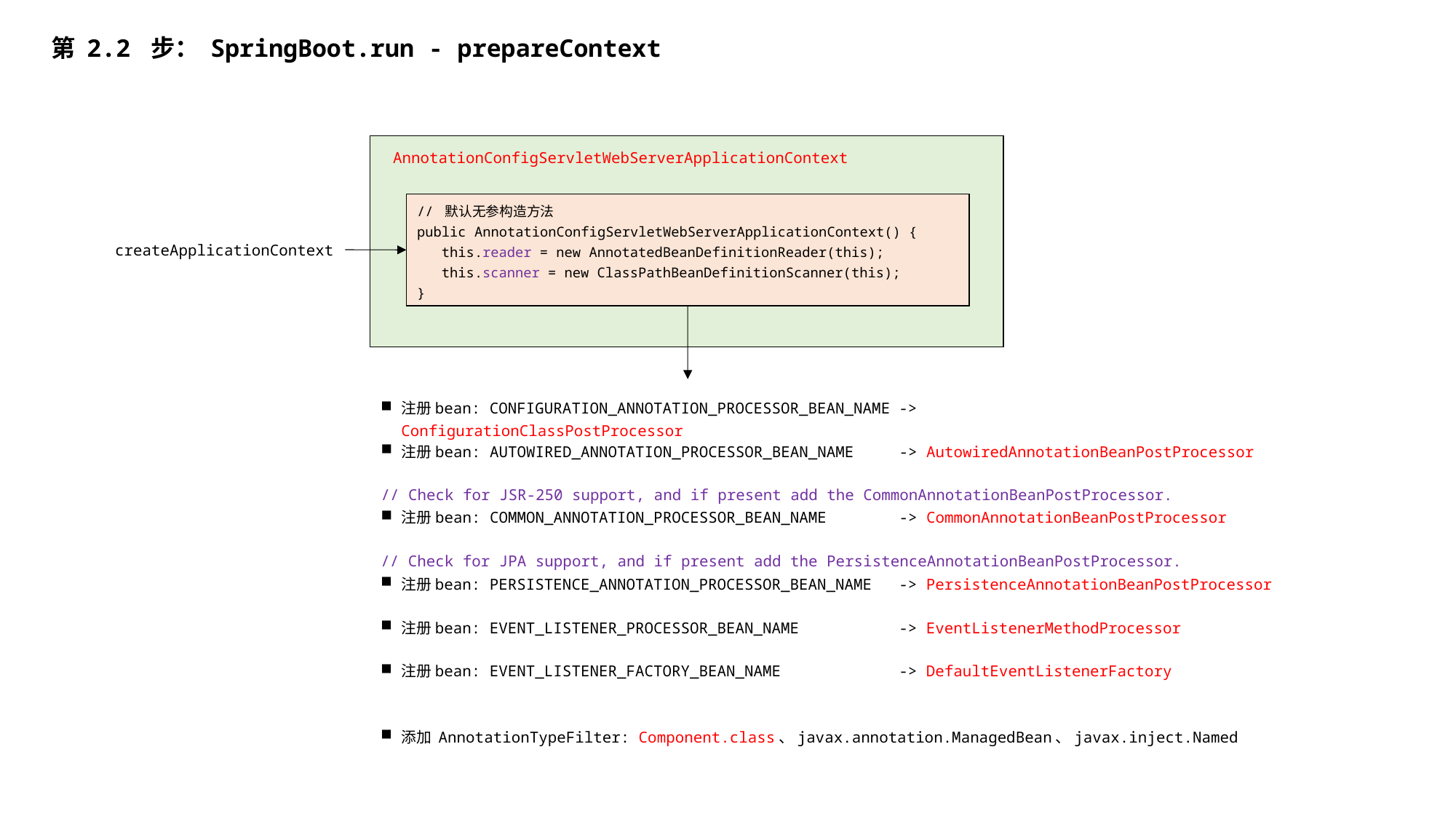

第 2.2 步： SpringBoot.run - prepareContext

AnnotationConfigServletWebServerApplicationContext
// 默认无参构造方法
public AnnotationConfigServletWebServerApplicationContext() {
   this.reader = new AnnotatedBeanDefinitionReader(this);
   this.scanner = new ClassPathBeanDefinitionScanner(this);
}
createApplicationContext
注册bean: CONFIGURATION_ANNOTATION_PROCESSOR_BEAN_NAME -> ConfigurationClassPostProcessor
注册bean: AUTOWIRED_ANNOTATION_PROCESSOR_BEAN_NAME     -> AutowiredAnnotationBeanPostProcessor
// Check for JSR-250 support, and if present add the CommonAnnotationBeanPostProcessor.
注册bean: COMMON_ANNOTATION_PROCESSOR_BEAN_NAME        -> CommonAnnotationBeanPostProcessor
// Check for JPA support, and if present add the PersistenceAnnotationBeanPostProcessor.
注册bean: PERSISTENCE_ANNOTATION_PROCESSOR_BEAN_NAME   -> PersistenceAnnotationBeanPostProcessor
注册bean: EVENT_LISTENER_PROCESSOR_BEAN_NAME           -> EventListenerMethodProcessor
注册bean: EVENT_LISTENER_FACTORY_BEAN_NAME             -> DefaultEventListenerFactory
添加 AnnotationTypeFilter: Component.class、javax.annotation.ManagedBean、javax.inject.Named